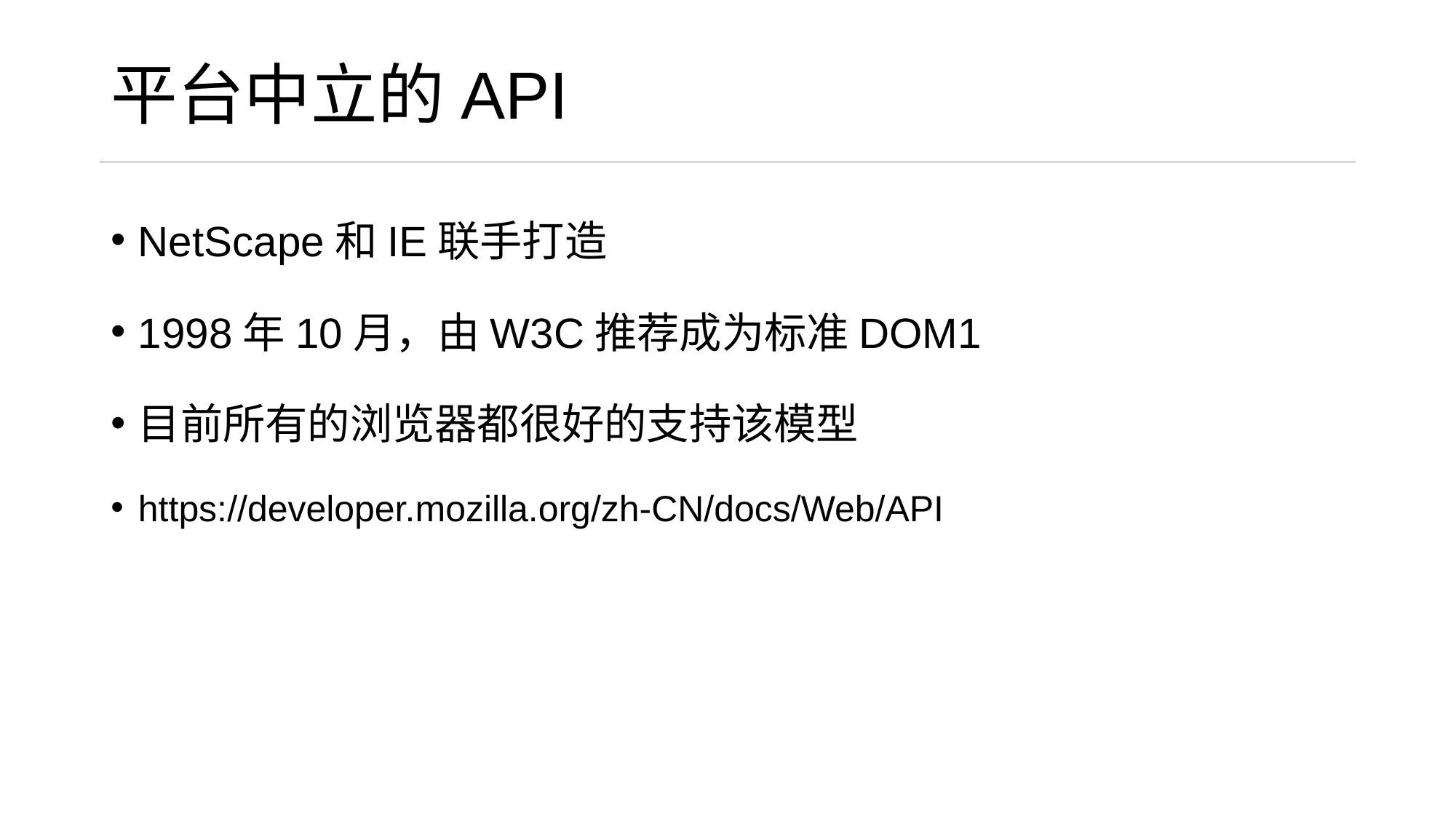

# 平台中立的API
NetScape和IE联手打造
1998年10月，由W3C推荐成为标准DOM1
目前所有的浏览器都很好的支持该模型
https://developer.mozilla.org/zh-CN/docs/Web/API